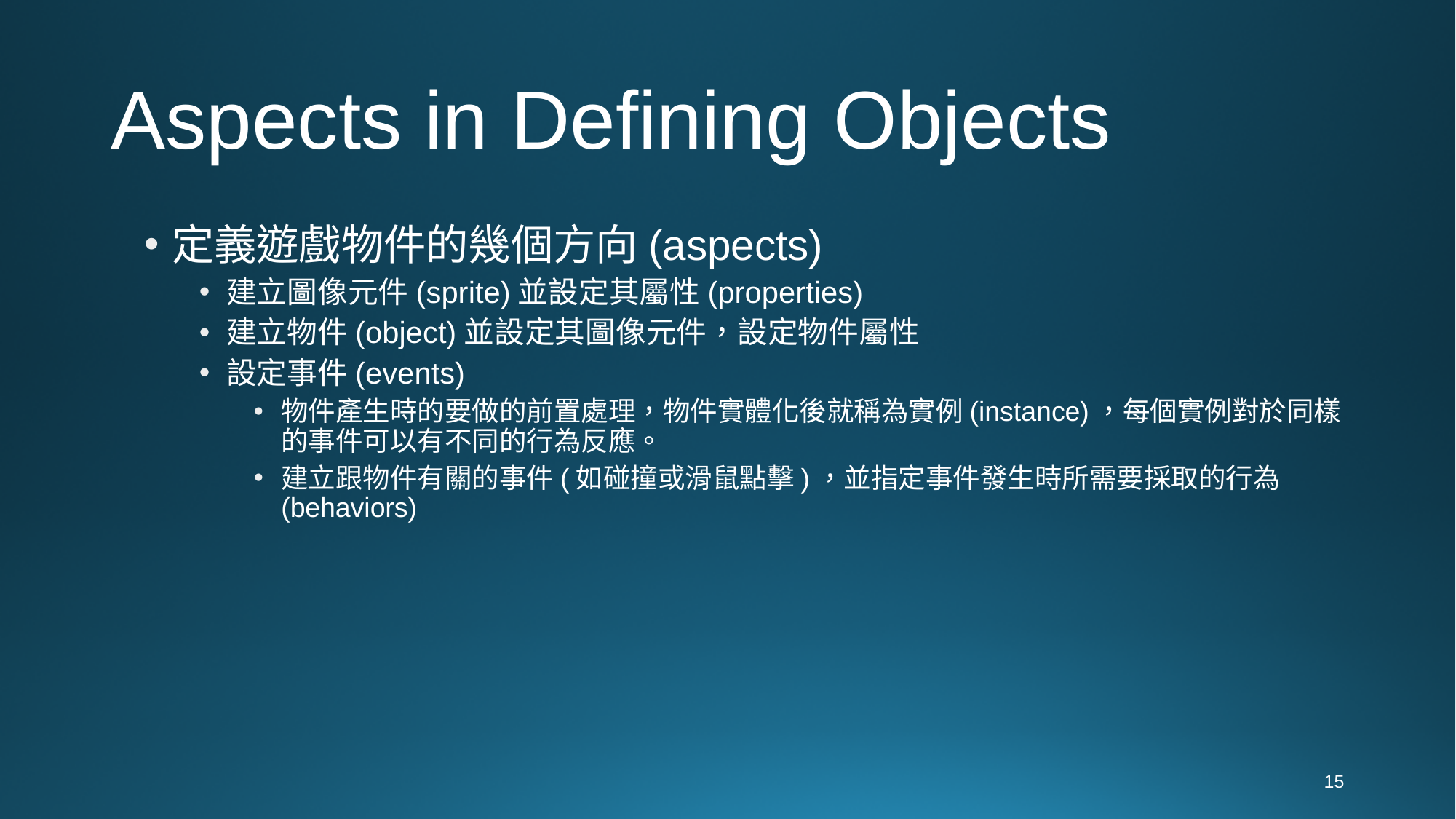

# Aspects in Defining Objects
定義遊戲物件的幾個方向(aspects)
建立圖像元件(sprite)並設定其屬性(properties)
建立物件(object)並設定其圖像元件，設定物件屬性
設定事件(events)
物件產生時的要做的前置處理，物件實體化後就稱為實例(instance)，每個實例對於同樣的事件可以有不同的行為反應。
建立跟物件有關的事件(如碰撞或滑鼠點擊)，並指定事件發生時所需要採取的行為(behaviors)

15